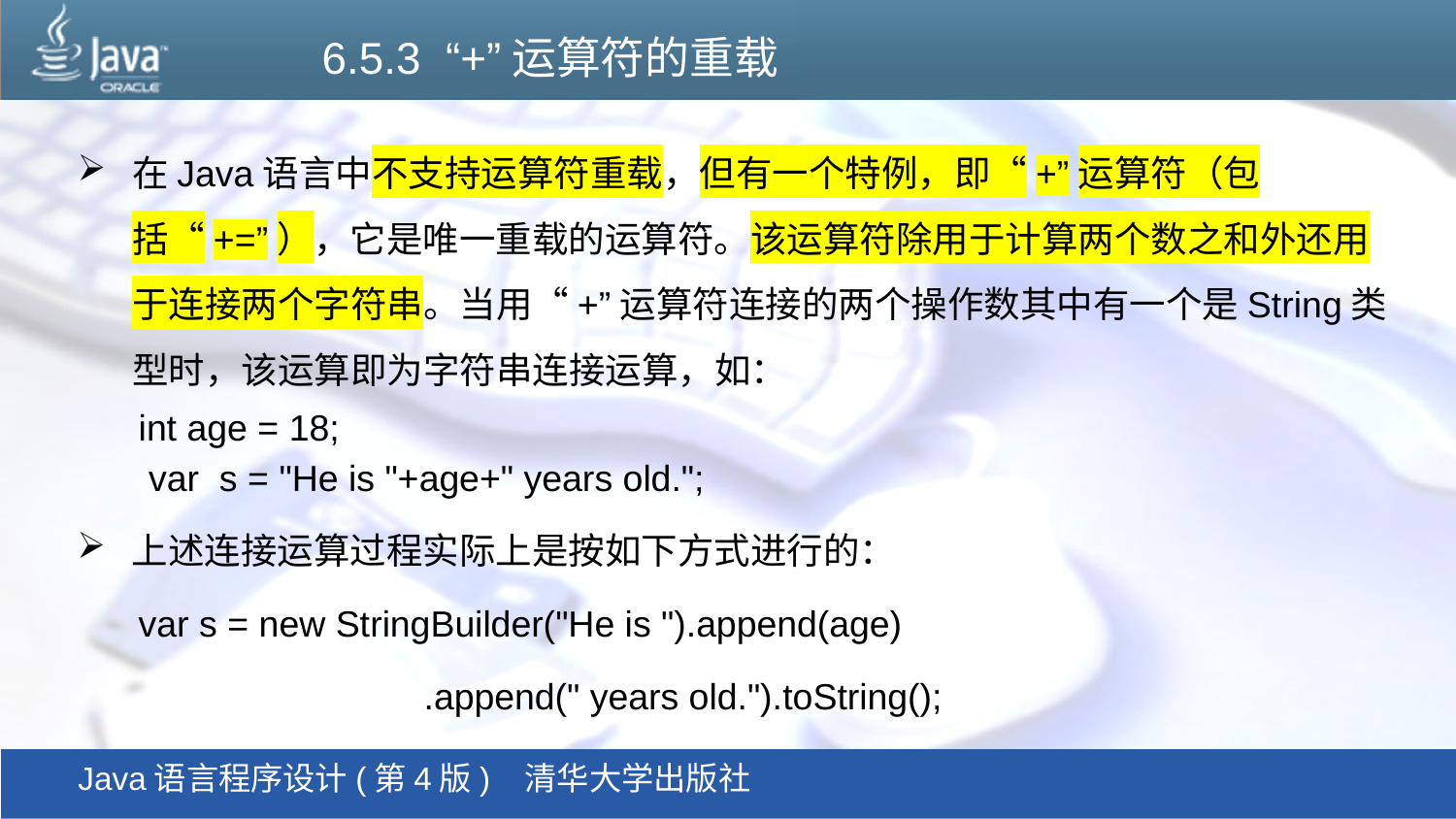

# 6.5.3  “+”运算符的重载
在Java语言中不支持运算符重载，但有一个特例，即“+”运算符（包括“+=”），它是唯一重载的运算符。该运算符除用于计算两个数之和外还用于连接两个字符串。当用“+”运算符连接的两个操作数其中有一个是String类型时，该运算即为字符串连接运算，如：
      int age = 18;
       var  s = "He is "+age+" years old.";
上述连接运算过程实际上是按如下方式进行的：
      var s = new StringBuilder("He is ").append(age)
                                  .append(" years old.").toString();